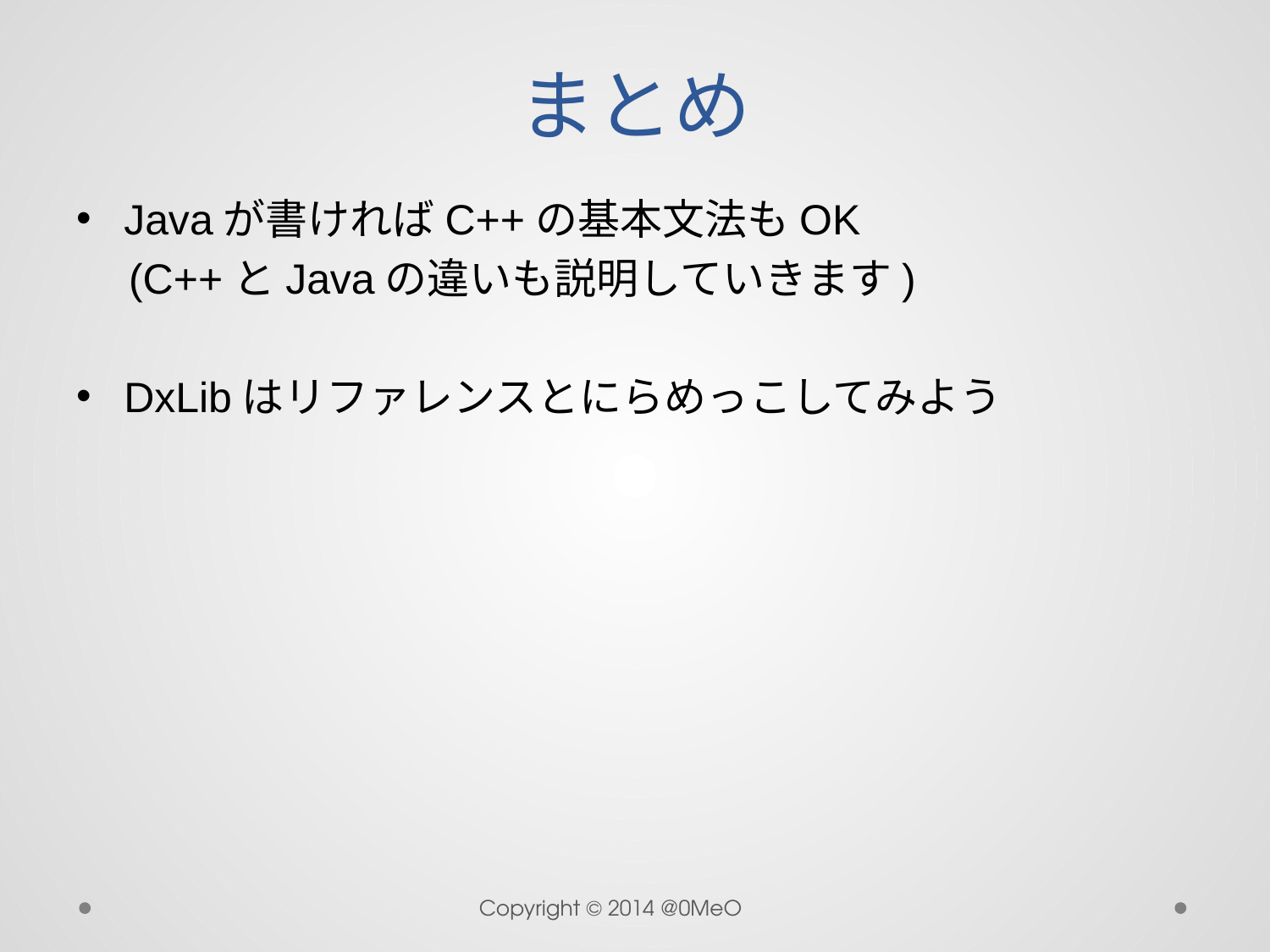

# まとめ
Javaが書ければC++の基本文法もOK
　(C++とJavaの違いも説明していきます)

DxLibはリファレンスとにらめっこしてみよう